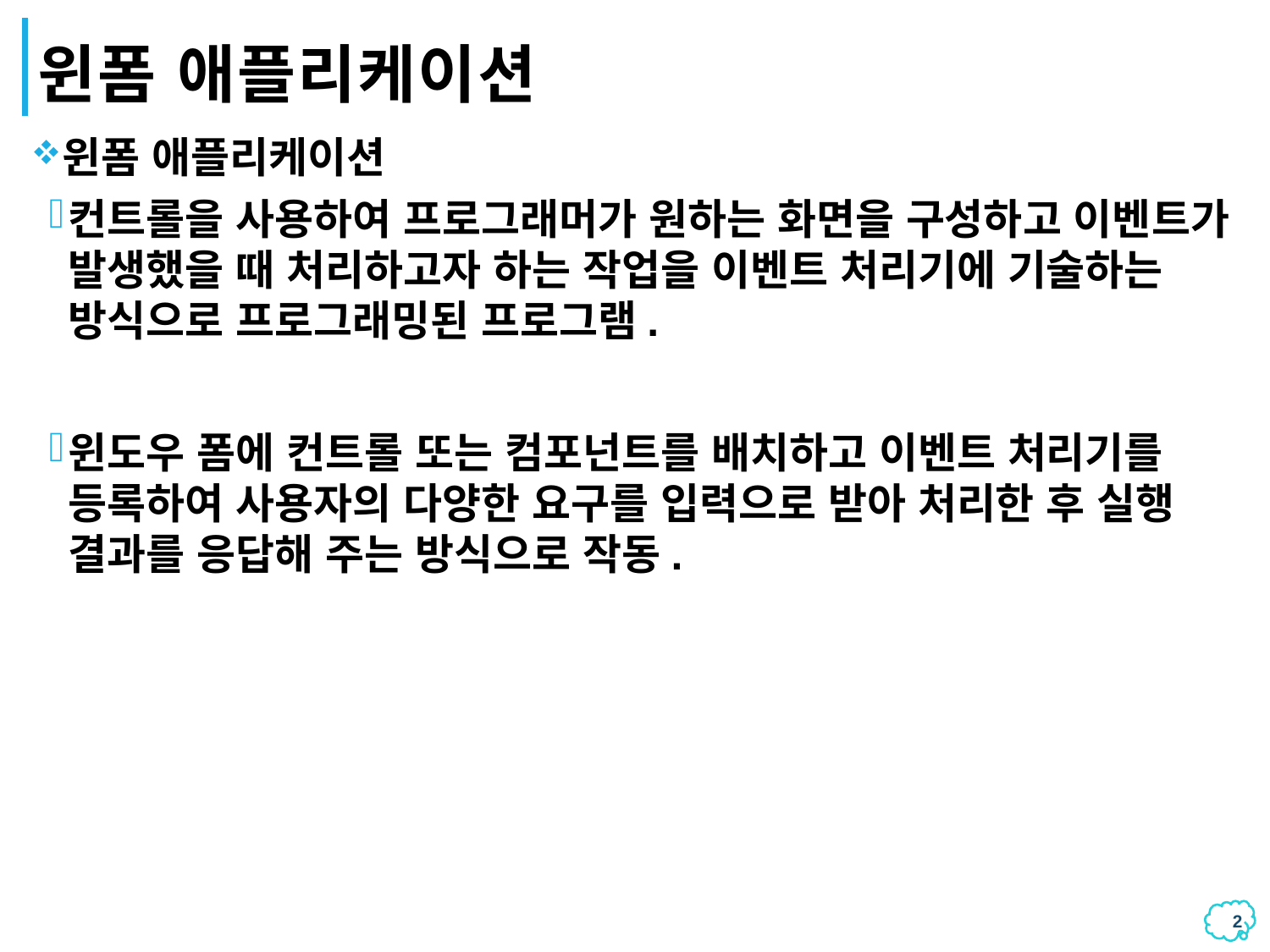

# 윈폼 애플리케이션
윈폼 애플리케이션
컨트롤을 사용하여 프로그래머가 원하는 화면을 구성하고 이벤트가 발생했을 때 처리하고자 하는 작업을 이벤트 처리기에 기술하는 방식으로 프로그래밍된 프로그램.

윈도우 폼에 컨트롤 또는 컴포넌트를 배치하고 이벤트 처리기를 등록하여 사용자의 다양한 요구를 입력으로 받아 처리한 후 실행 결과를 응답해 주는 방식으로 작동.
2